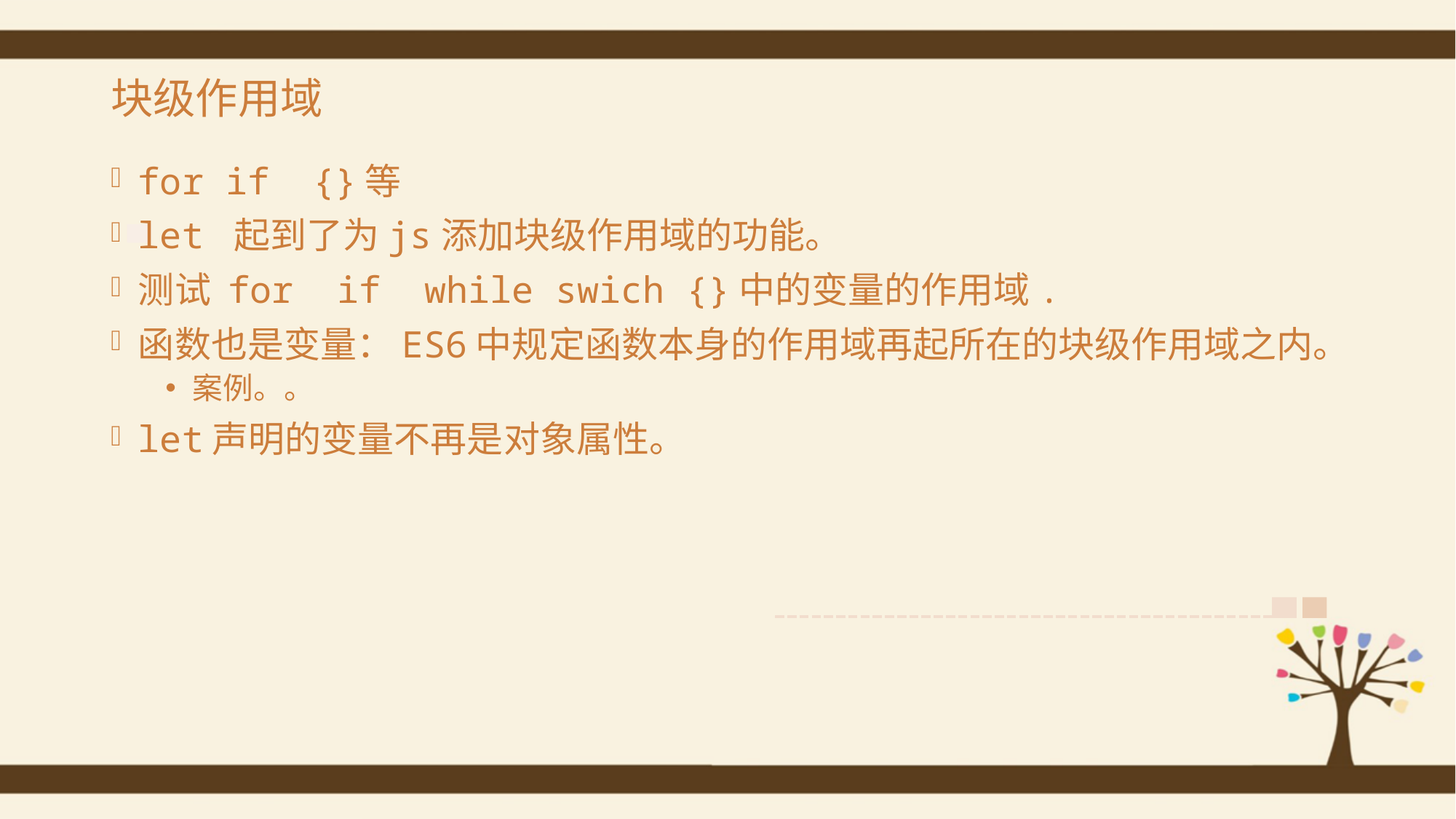

# 块级作用域
for if  {}等
let 起到了为js添加块级作用域的功能。
测试 for  if  while swich {}中的变量的作用域.
函数也是变量：ES6中规定函数本身的作用域再起所在的块级作用域之内。
案例。。
let声明的变量不再是对象属性。